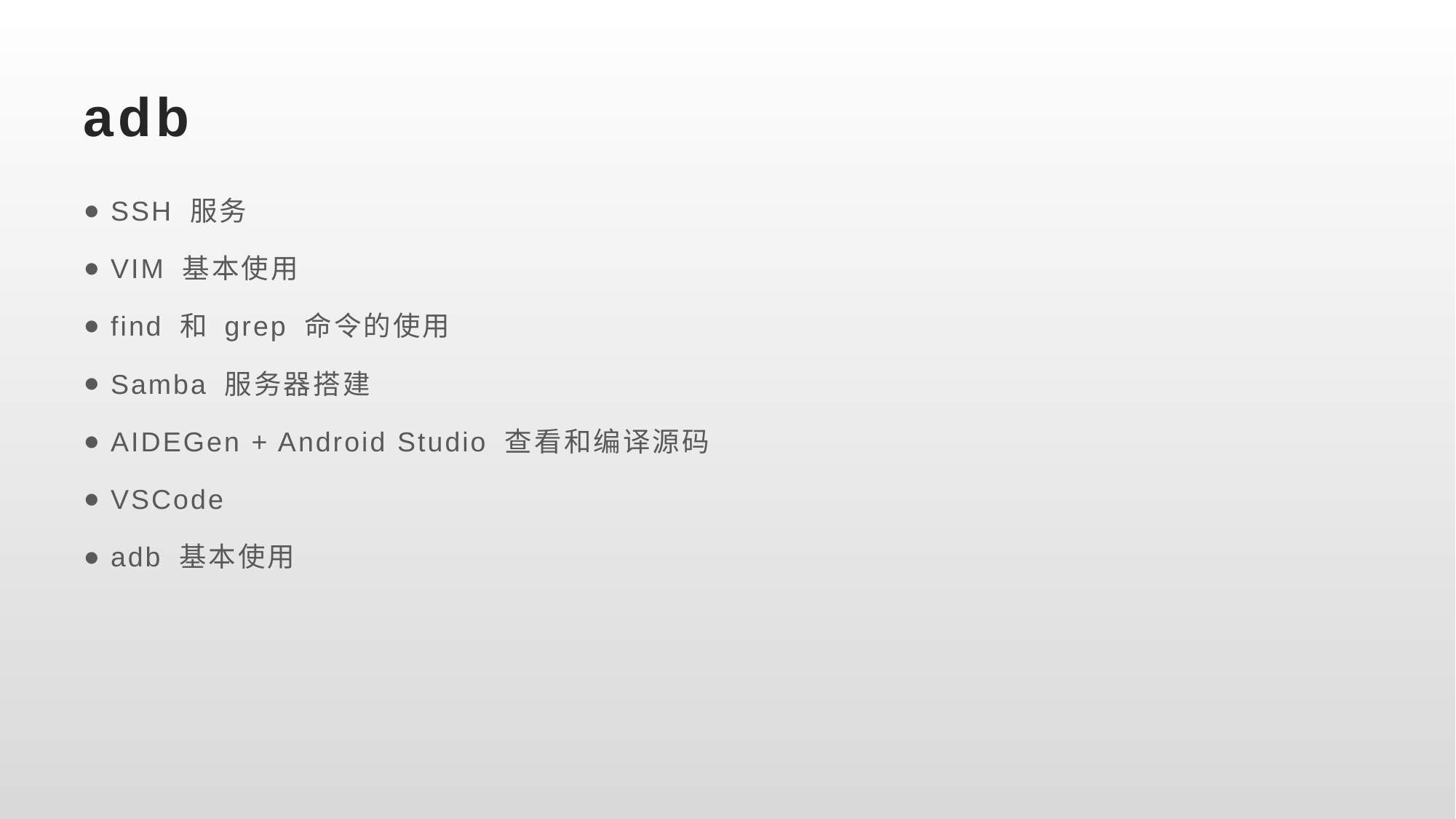

# adb
SSH 服务
VIM 基本使用
find 和 grep 命令的使用
Samba 服务器搭建
AIDEGen + Android Studio 查看和编译源码
VSCode
adb 基本使用